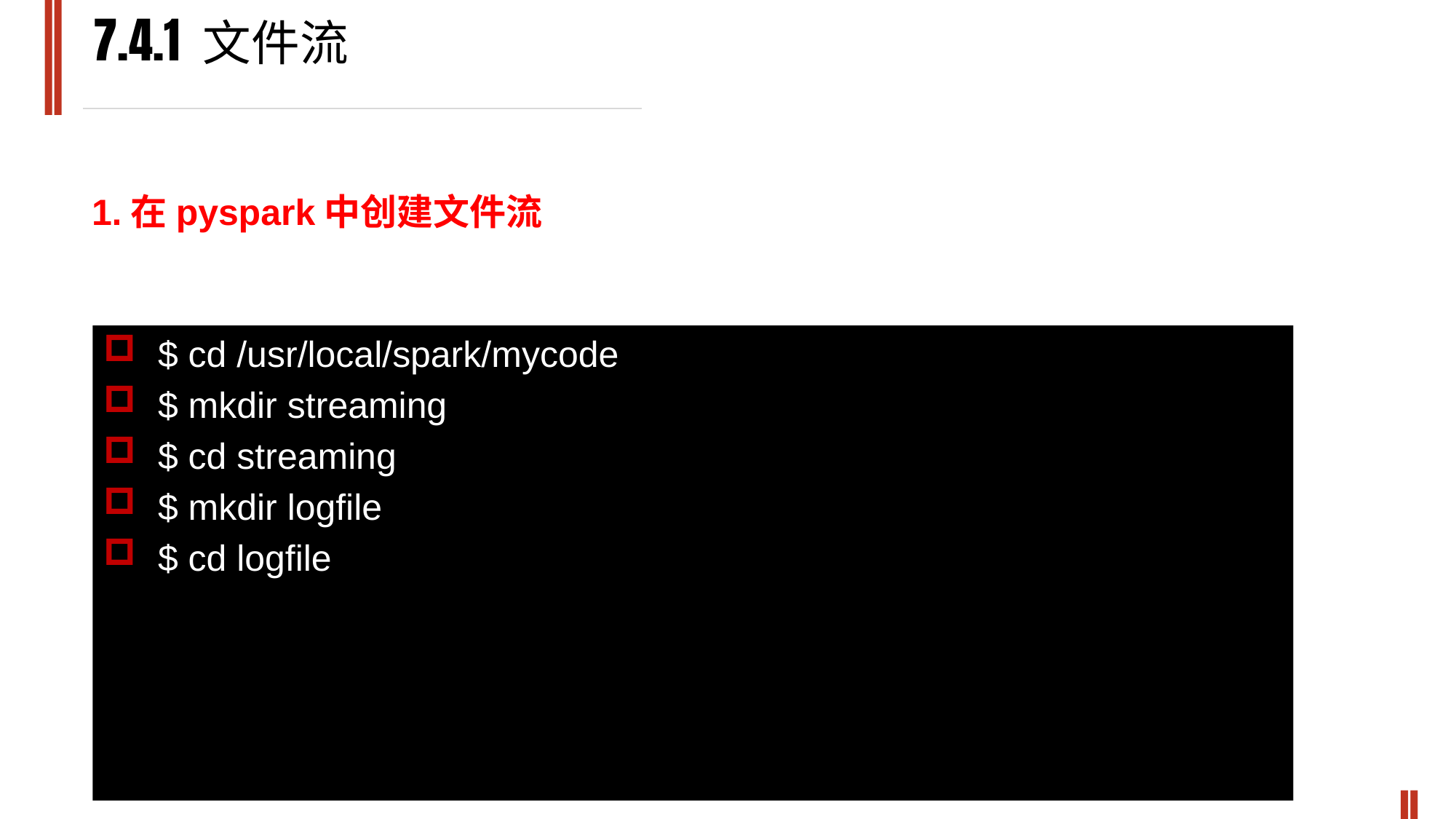

7.4.1 文件流

1.在pyspark中创建文件流
$ cd /usr/local/spark/mycode
$ mkdir streaming
$ cd streaming
$ mkdir logfile
$ cd logfile